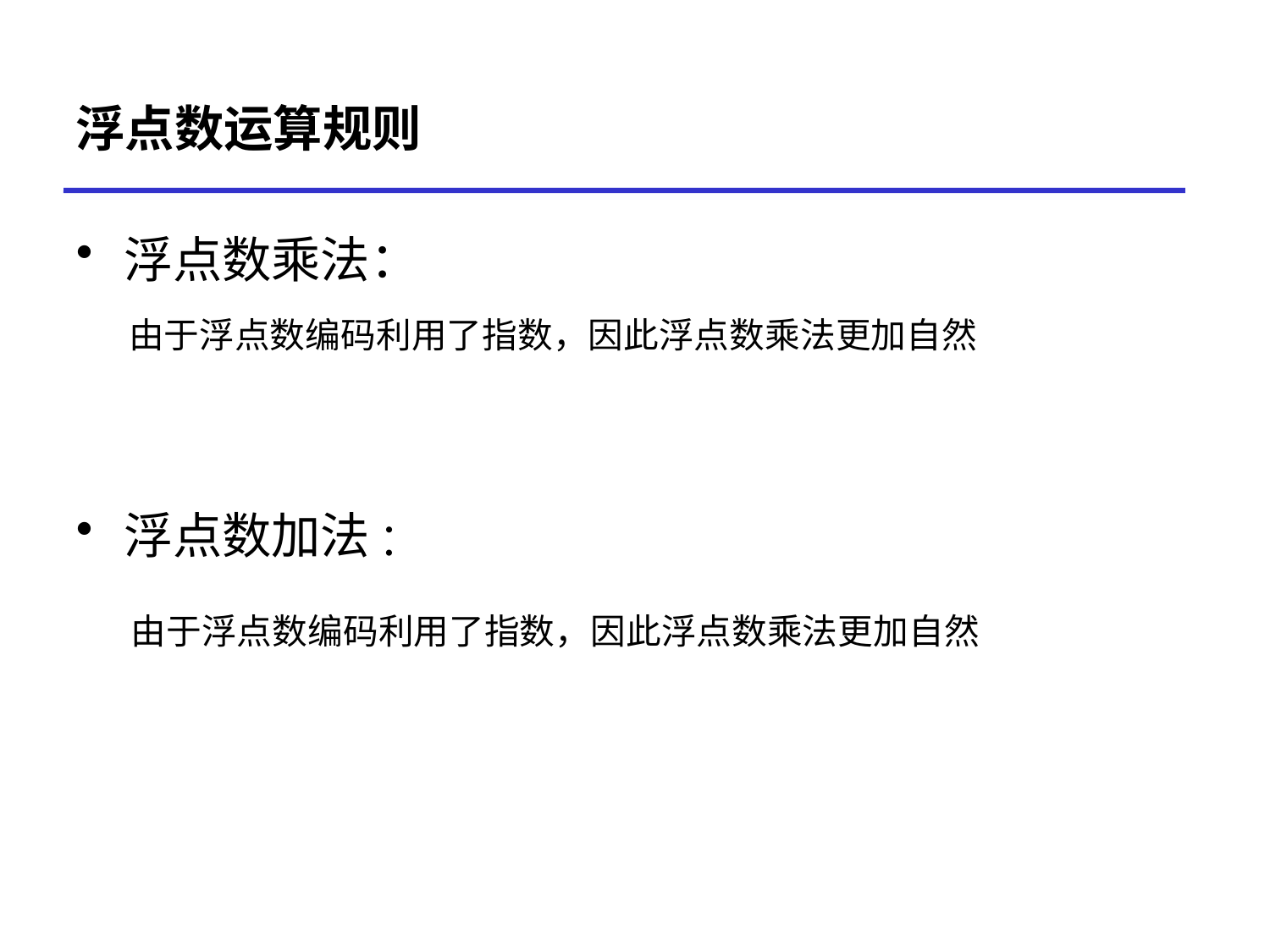

# 浮点数运算规则
浮点数乘法：

浮点数加法:

由于浮点数编码利用了指数，因此浮点数乘法更加自然
由于浮点数编码利用了指数，因此浮点数乘法更加自然